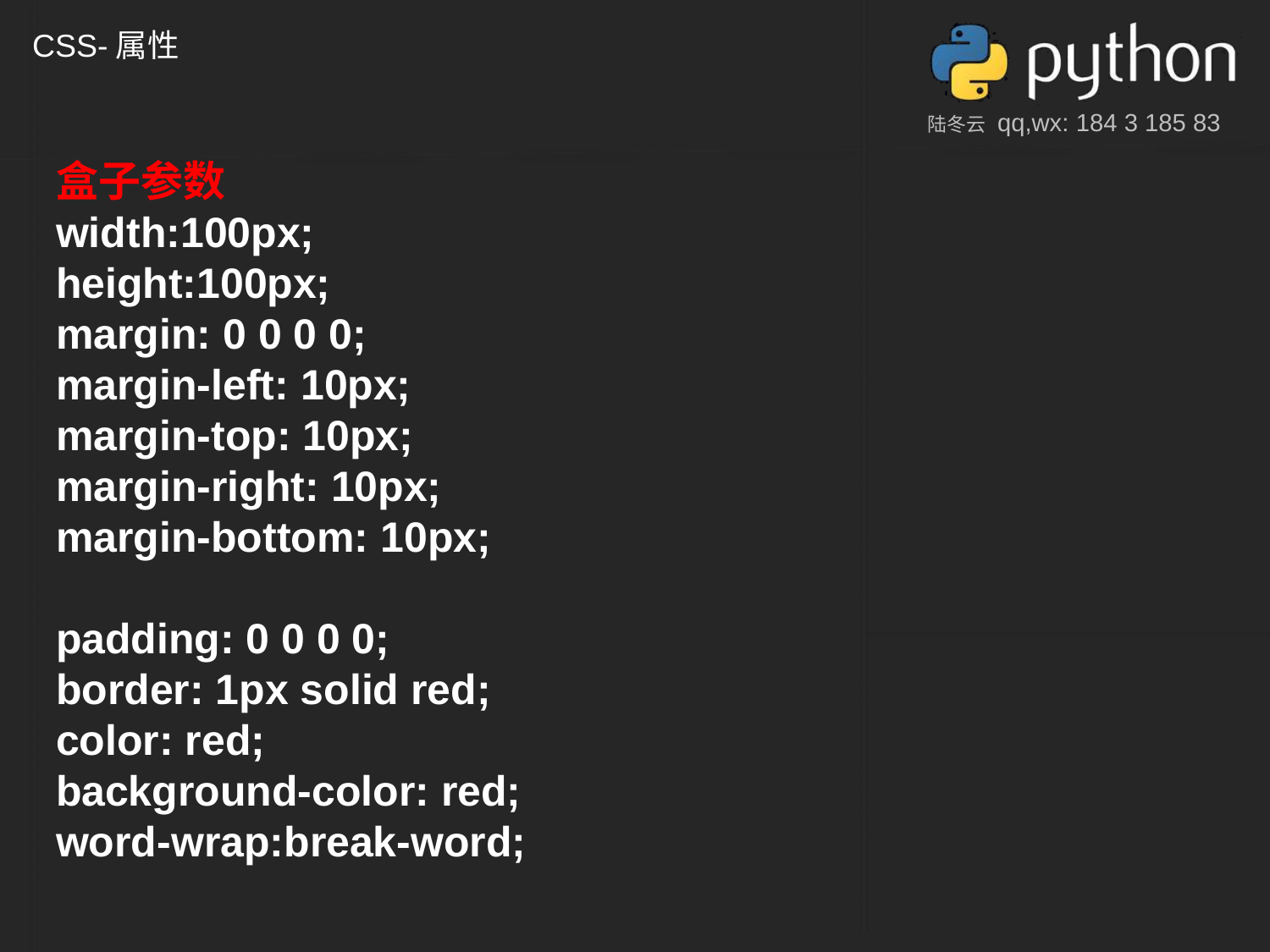

CSS-属性
盒子参数
width:100px;
height:100px;
margin: 0 0 0 0;
margin-left: 10px;
margin-top: 10px;
margin-right: 10px;
margin-bottom: 10px;

padding: 0 0 0 0;
border: 1px solid red;
color: red;
background-color: red;
word-wrap:break-word;